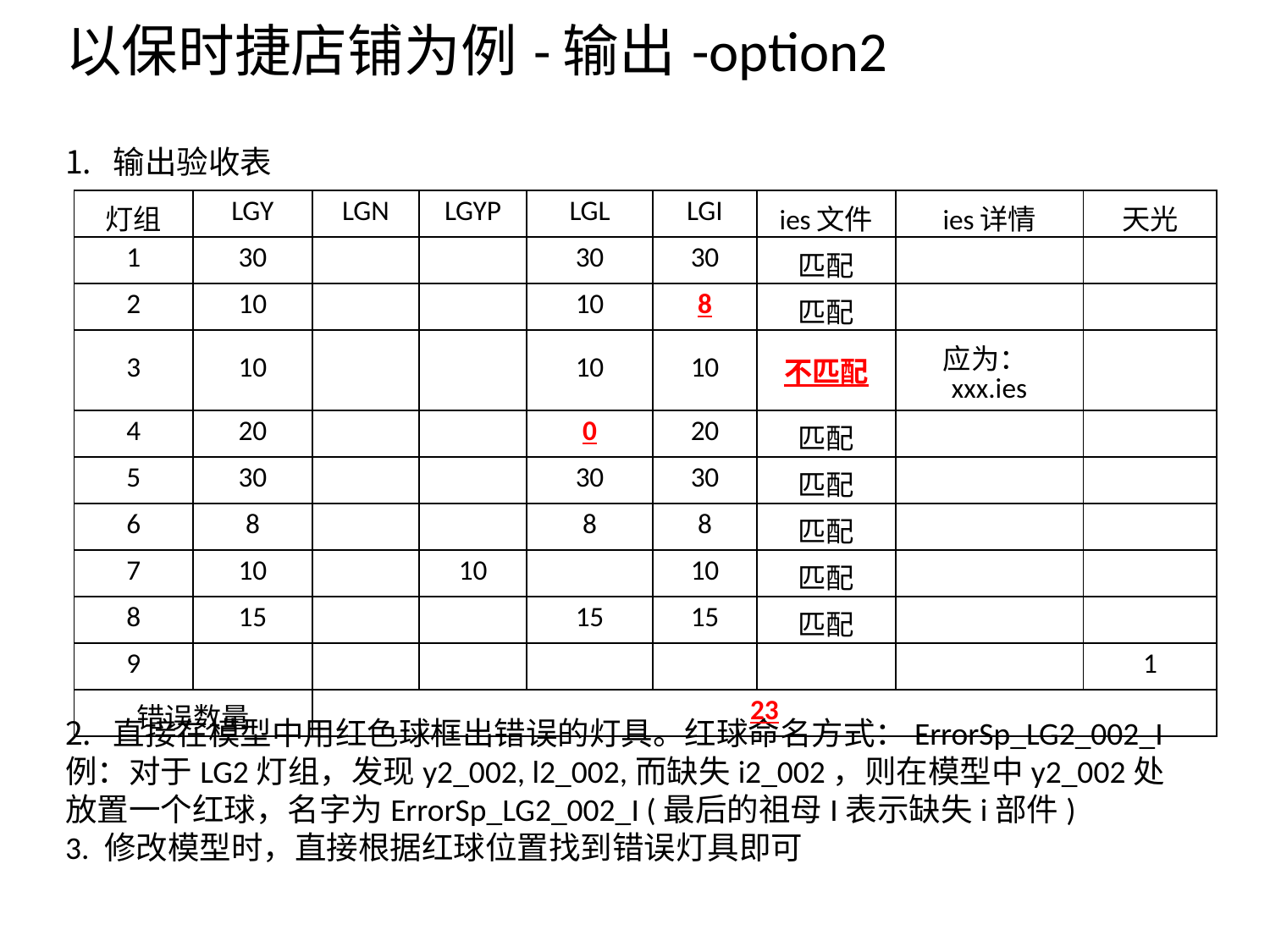

以保时捷店铺为例-输出-option2
输出验收表

直接在模型中用红色球框出错误的灯具。红球命名方式：ErrorSp_LG2_002_I
例：对于LG2灯组，发现y2_002, l2_002,而缺失i2_002，则在模型中y2_002处放置一个红球，名字为ErrorSp_LG2_002_I (最后的祖母I表示缺失i部件)
3. 修改模型时，直接根据红球位置找到错误灯具即可
| 灯组 | LGY | LGN | LGYP | LGL | LGI | ies文件 | ies详情 | 天光 |
| --- | --- | --- | --- | --- | --- | --- | --- | --- |
| 1 | 30 |  |  | 30 | 30 | 匹配 |  |  |
| 2 | 10 |  |  | 10 | 8 | 匹配 |  |  |
| 3 | 10 |  |  | 10 | 10 | 不匹配 | 应为：xxx.ies |  |
| 4 | 20 |  |  | 0 | 20 | 匹配 |  |  |
| 5 | 30 |  |  | 30 | 30 | 匹配 |  |  |
| 6 | 8 |  |  | 8 | 8 | 匹配 |  |  |
| 7 | 10 |  | 10 |  | 10 | 匹配 |  |  |
| 8 | 15 |  |  | 15 | 15 | 匹配 |  |  |
| 9 |  |  |  |  |  |  |  | 1 |
| 错误数量 |  | 23 |  |  |  |  |  |  |